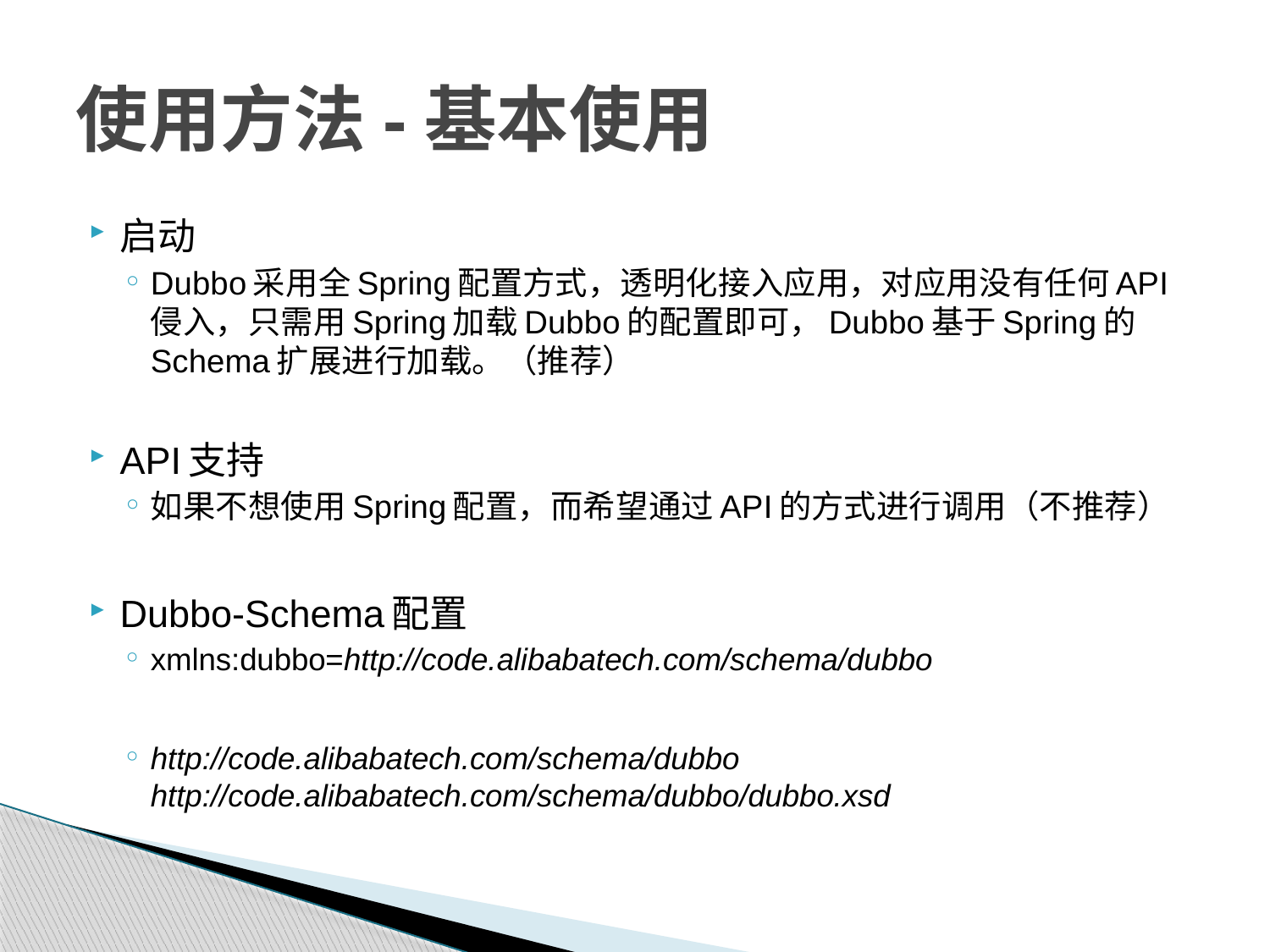

# 使用方法-基本使用
启动
Dubbo采用全Spring配置方式，透明化接入应用，对应用没有任何API侵入，只需用Spring加载Dubbo的配置即可，Dubbo基于Spring的Schema扩展进行加载。（推荐）

API支持
如果不想使用Spring配置，而希望通过API的方式进行调用（不推荐）

Dubbo-Schema配置
xmlns:dubbo=http://code.alibabatech.com/schema/dubbo

http://code.alibabatech.com/schema/dubbo http://code.alibabatech.com/schema/dubbo/dubbo.xsd